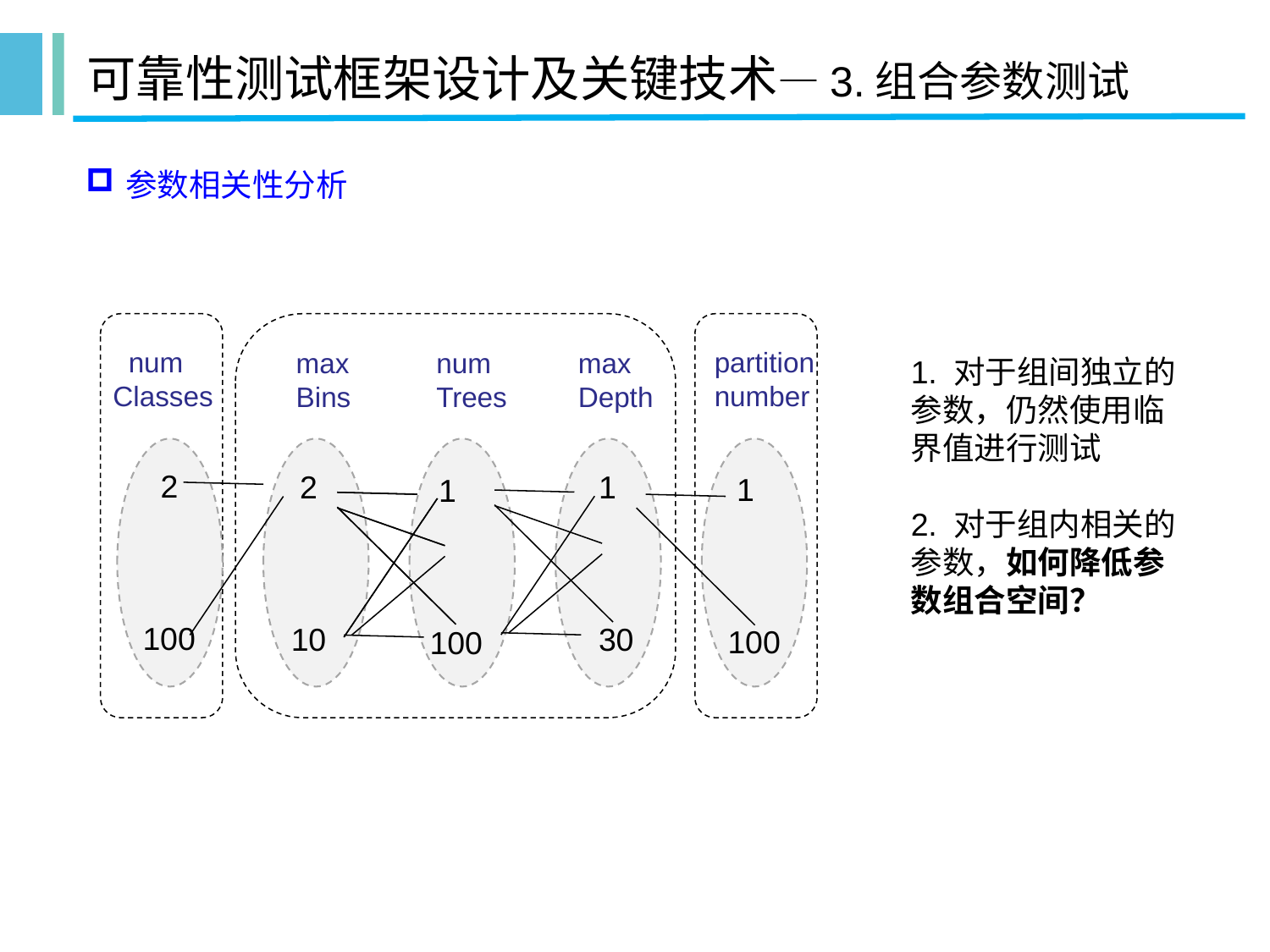

# 可靠性测试框架设计及关键技术—3.组合参数测试
参数相关性分析

  num
Classes
partition number
max
Bins
num
Trees
max
Depth
1. 对于组间独立的参数，仍然使用临界值进行测试

2. 对于组内相关的参数，如何降低参数组合空间？

  2

100
 2

10
1

30
 1

100
 1

100